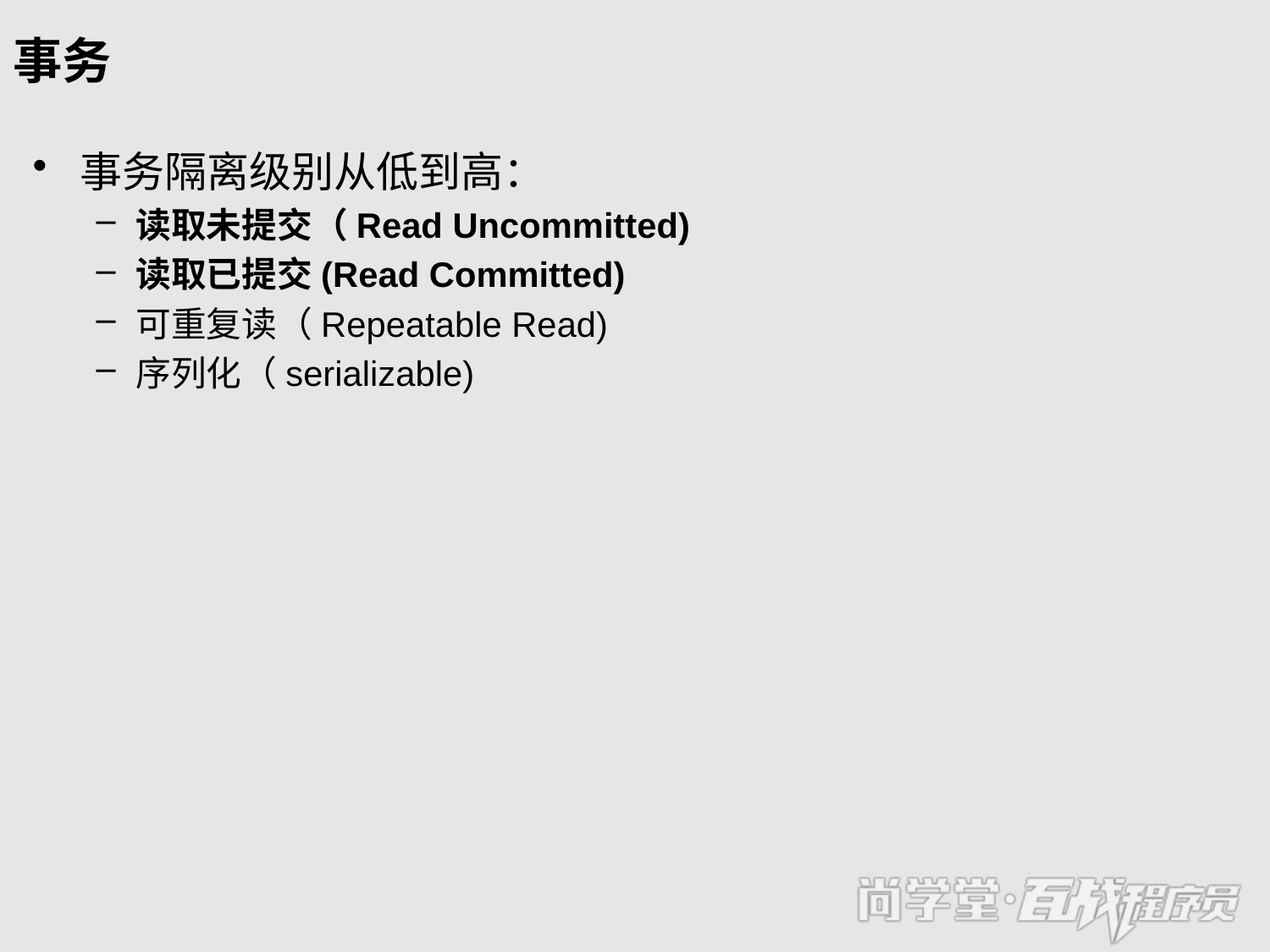

# 事务
事务隔离级别从低到高：
读取未提交（Read Uncommitted)
读取已提交(Read Committed)
可重复读（Repeatable Read)
序列化（serializable)